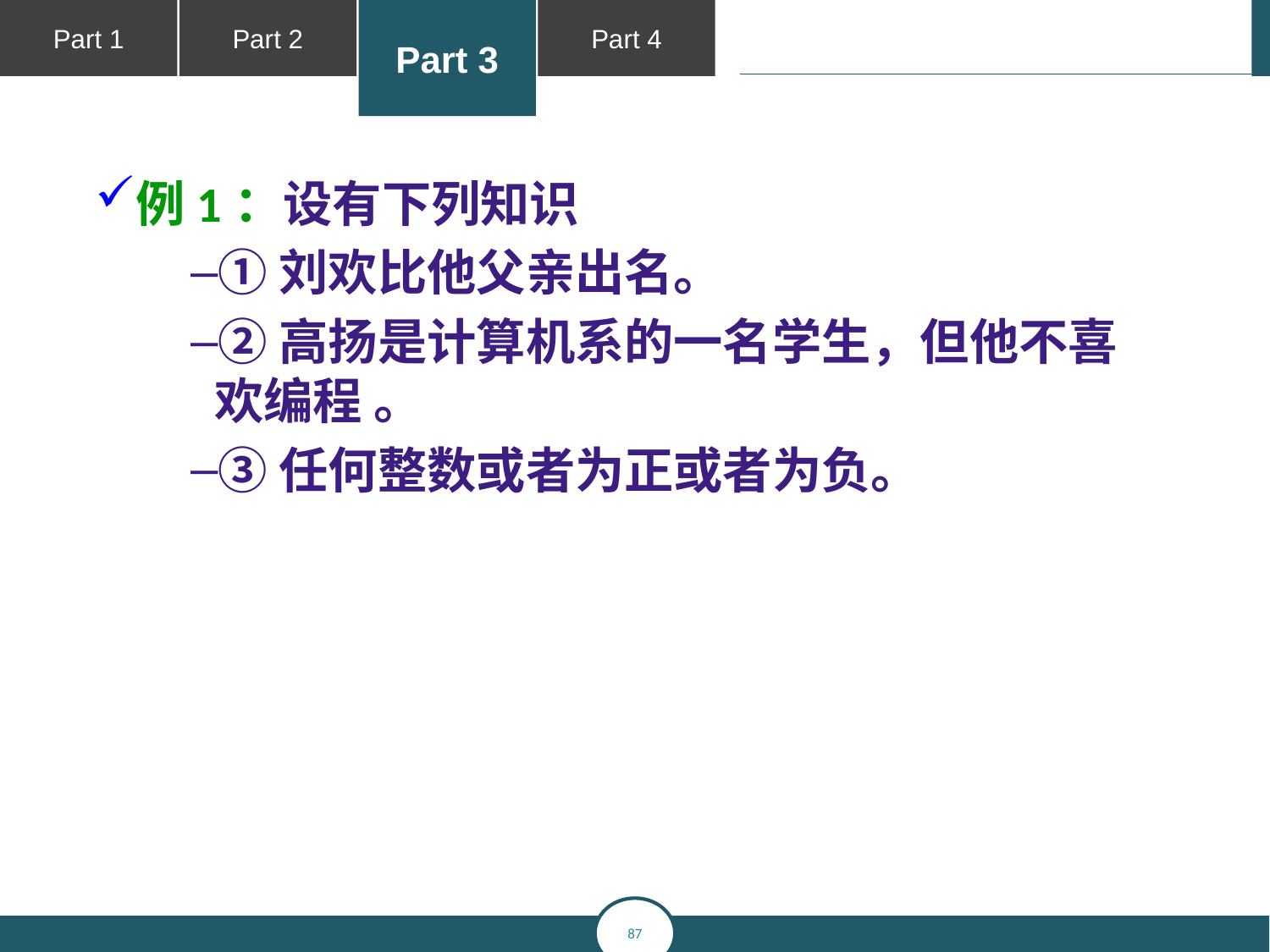

例1：设有下列知识
①刘欢比他父亲出名。
②高扬是计算机系的一名学生，但他不喜欢编程 。
③任何整数或者为正或者为负。